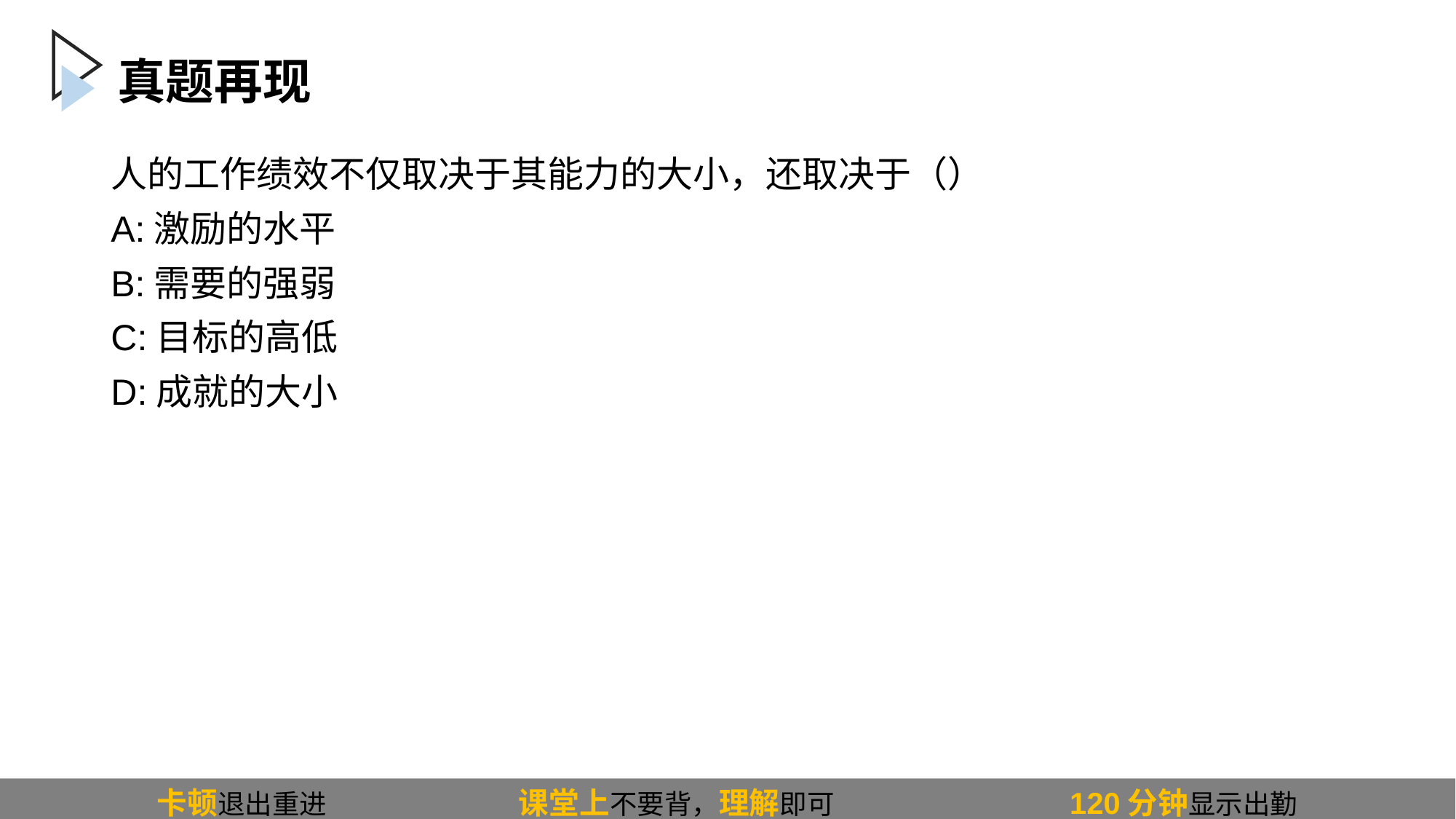

# 真题再现
人的工作绩效不仅取决于其能力的大小，还取决于（）
A:激励的水平
B:需要的强弱
C:目标的高低
D:成就的大小